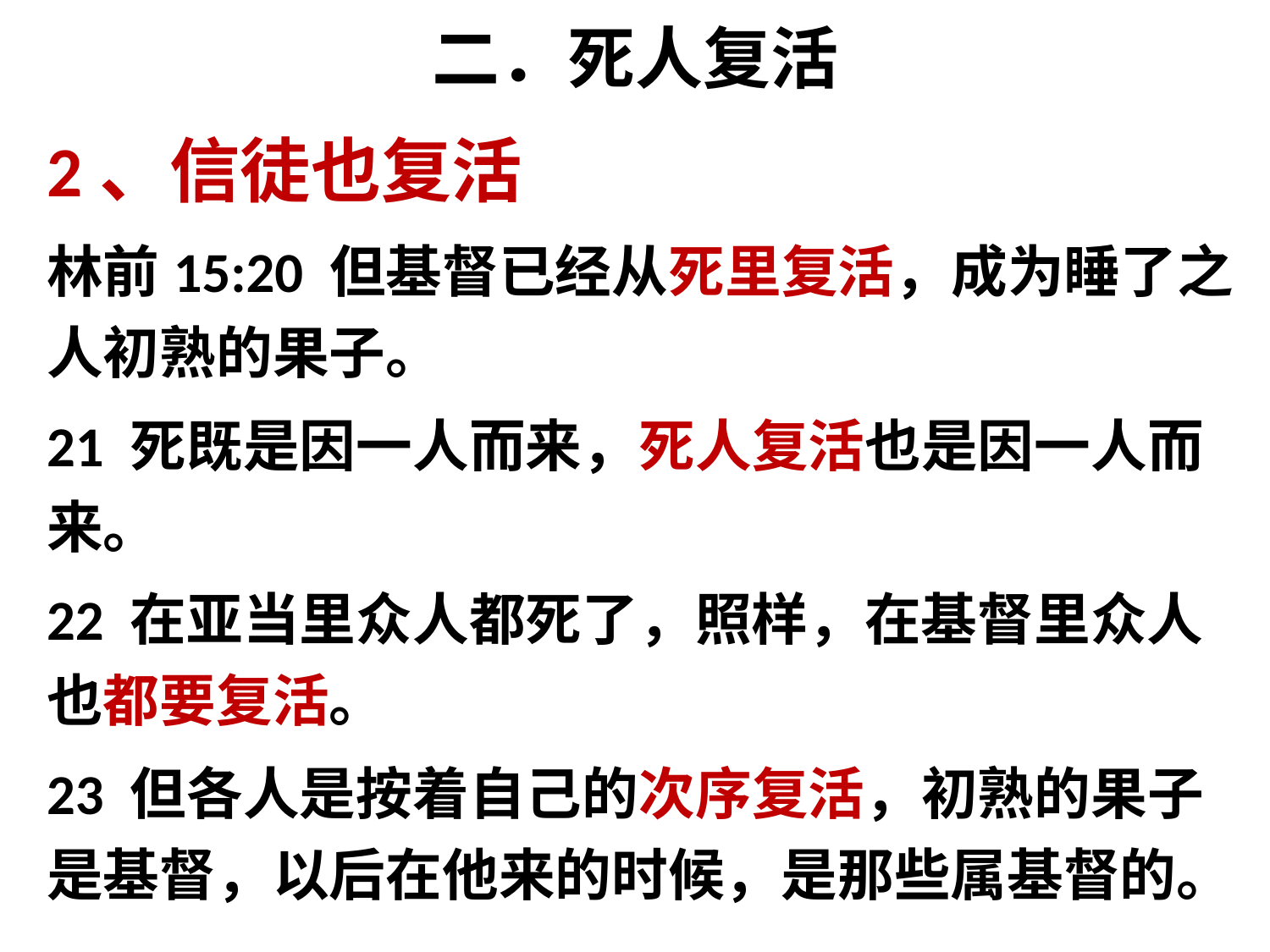

# 二．死人复活
2、信徒也复活
林前15:20 但基督已经从死里复活，成为睡了之人初熟的果子。
21 死既是因一人而来，死人复活也是因一人而来。
22 在亚当里众人都死了，照样，在基督里众人也都要复活。
23 但各人是按着自己的次序复活，初熟的果子是基督，以后在他来的时候，是那些属基督的。